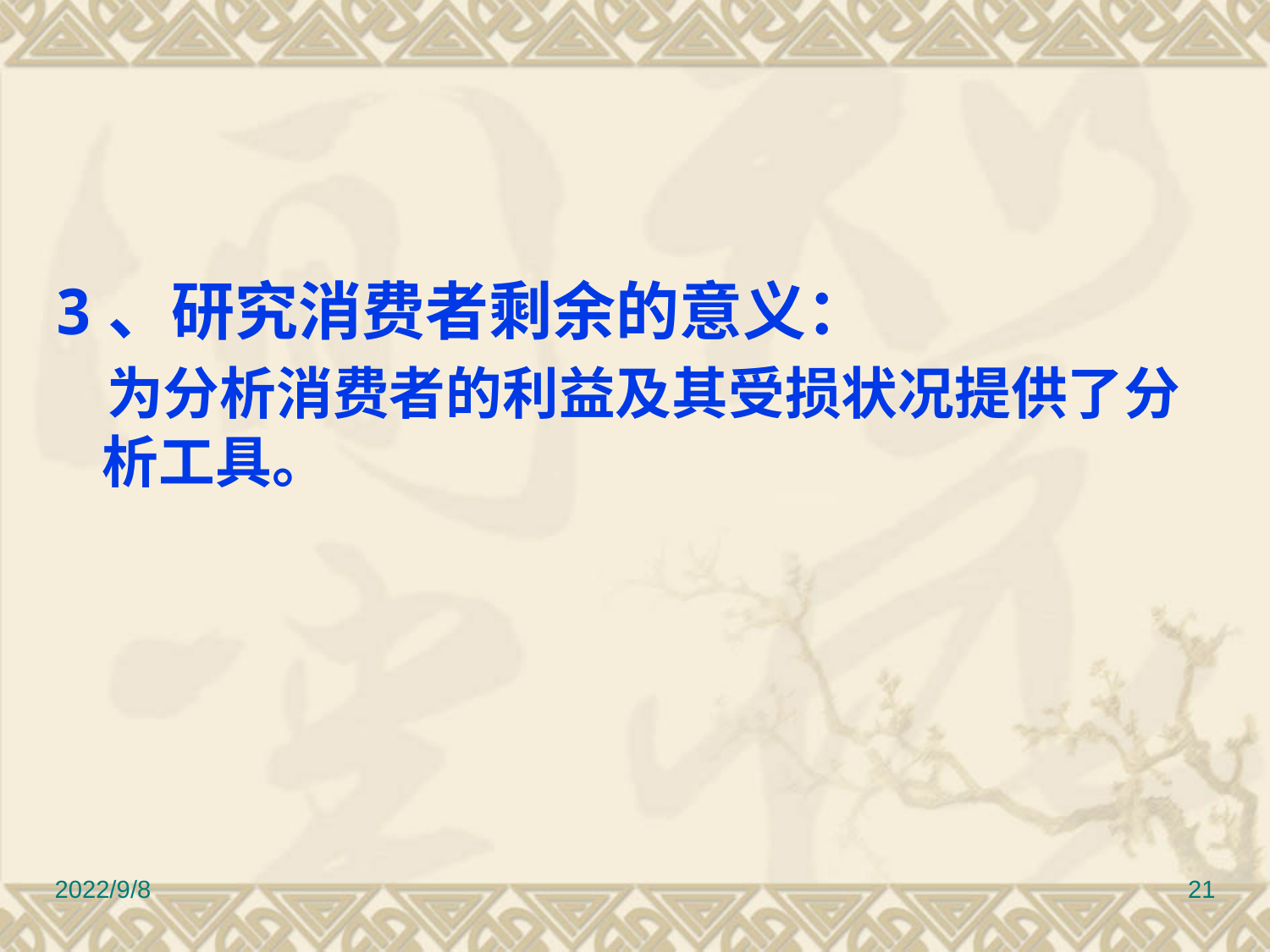

3、研究消费者剩余的意义：
   为分析消费者的利益及其受损状况提供了分析工具。

2022/9/8
21